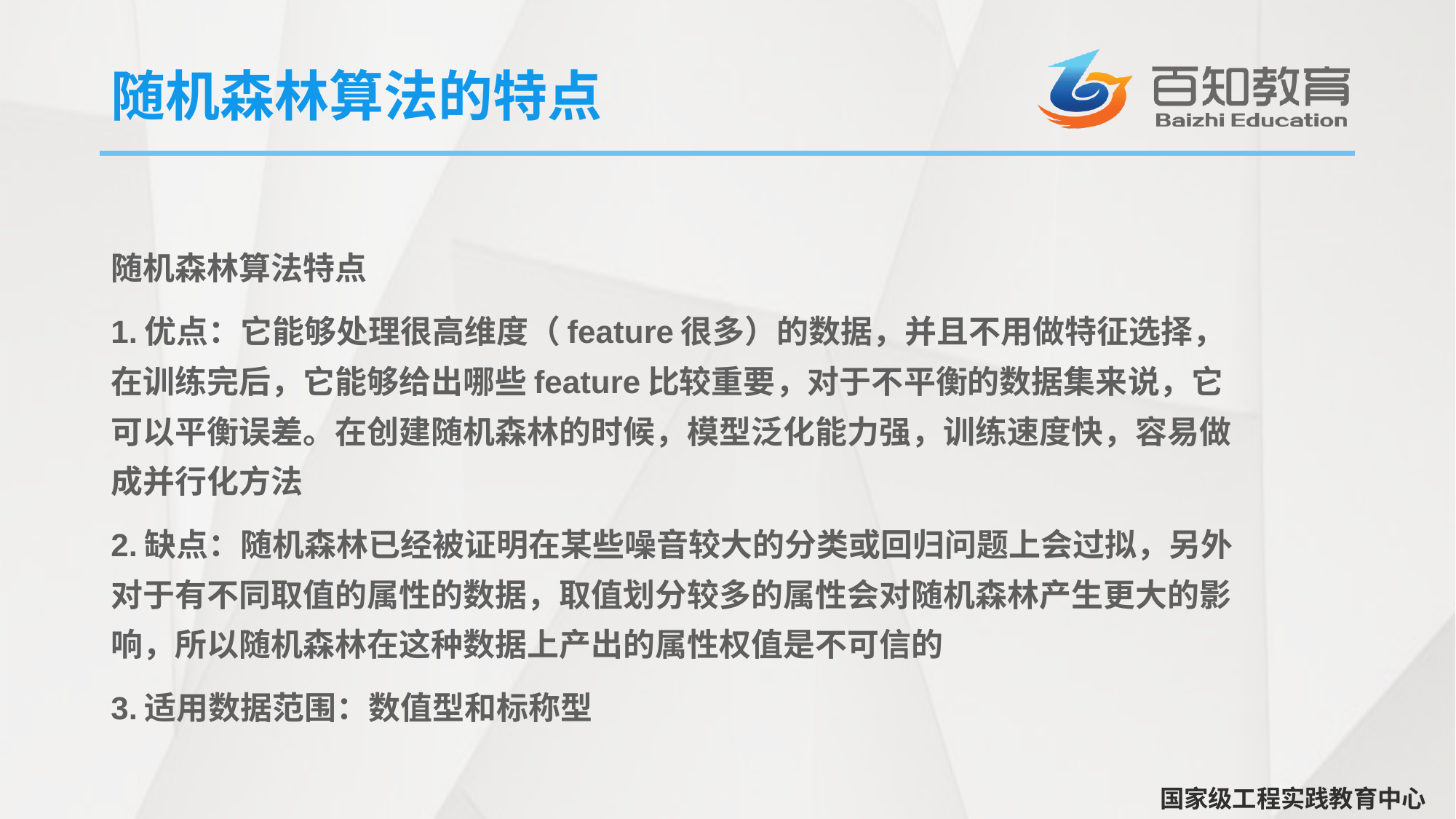

# 随机森林算法的特点

随机森林算法特点
1.优点：它能够处理很高维度（feature很多）的数据，并且不用做特征选择，在训练完后，它能够给出哪些feature比较重要，对于不平衡的数据集来说，它可以平衡误差。在创建随机森林的时候，模型泛化能力强，训练速度快，容易做成并行化方法
2.缺点：随机森林已经被证明在某些噪音较大的分类或回归问题上会过拟，另外对于有不同取值的属性的数据，取值划分较多的属性会对随机森林产生更大的影响，所以随机森林在这种数据上产出的属性权值是不可信的
3.适用数据范围：数值型和标称型